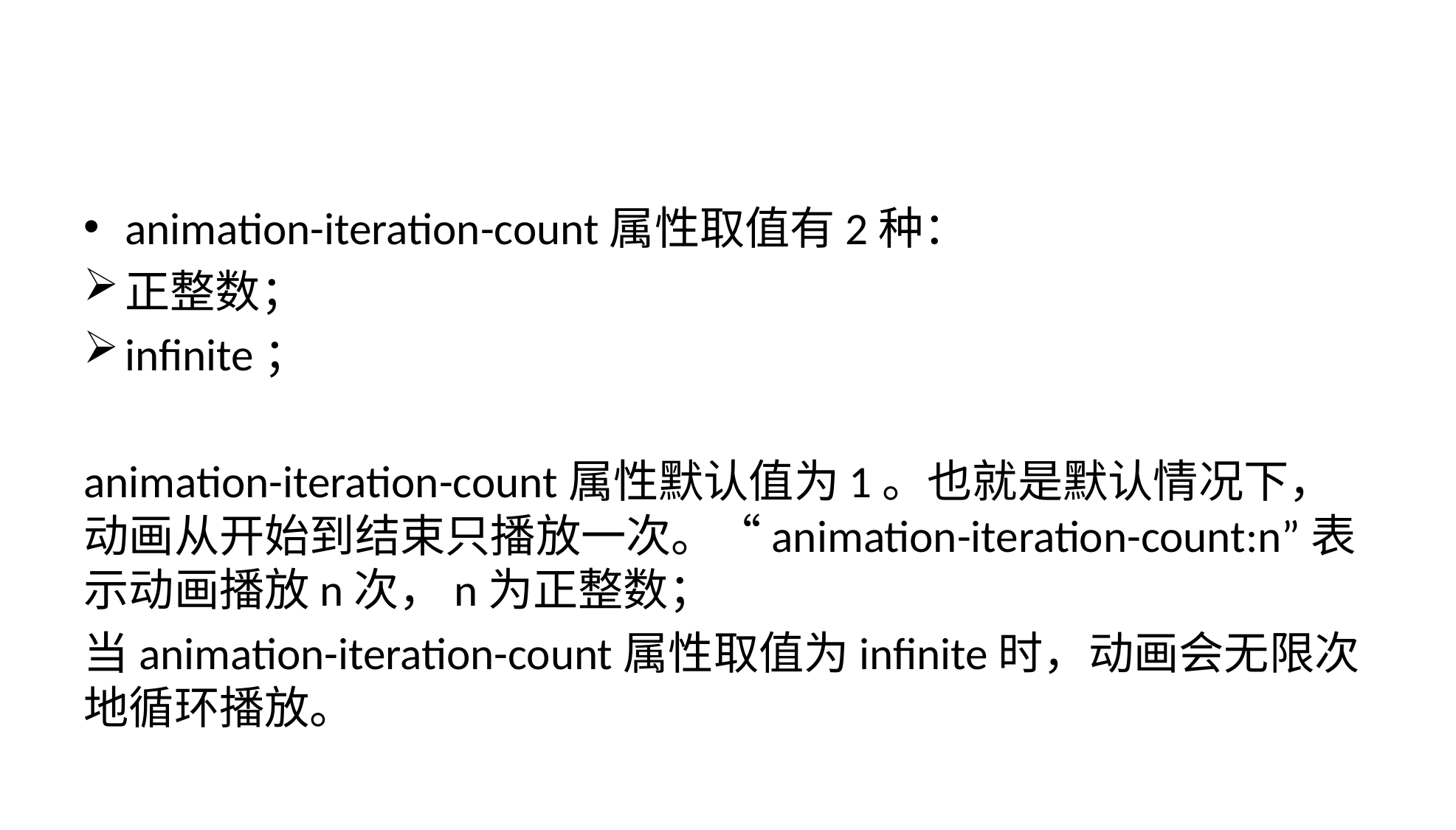

animation-iteration-count属性取值有2种：
正整数；
infinite；

animation-iteration-count属性默认值为1。也就是默认情况下，动画从开始到结束只播放一次。“animation-iteration-count:n”表示动画播放n次，n为正整数；
当animation-iteration-count属性取值为infinite时，动画会无限次地循环播放。